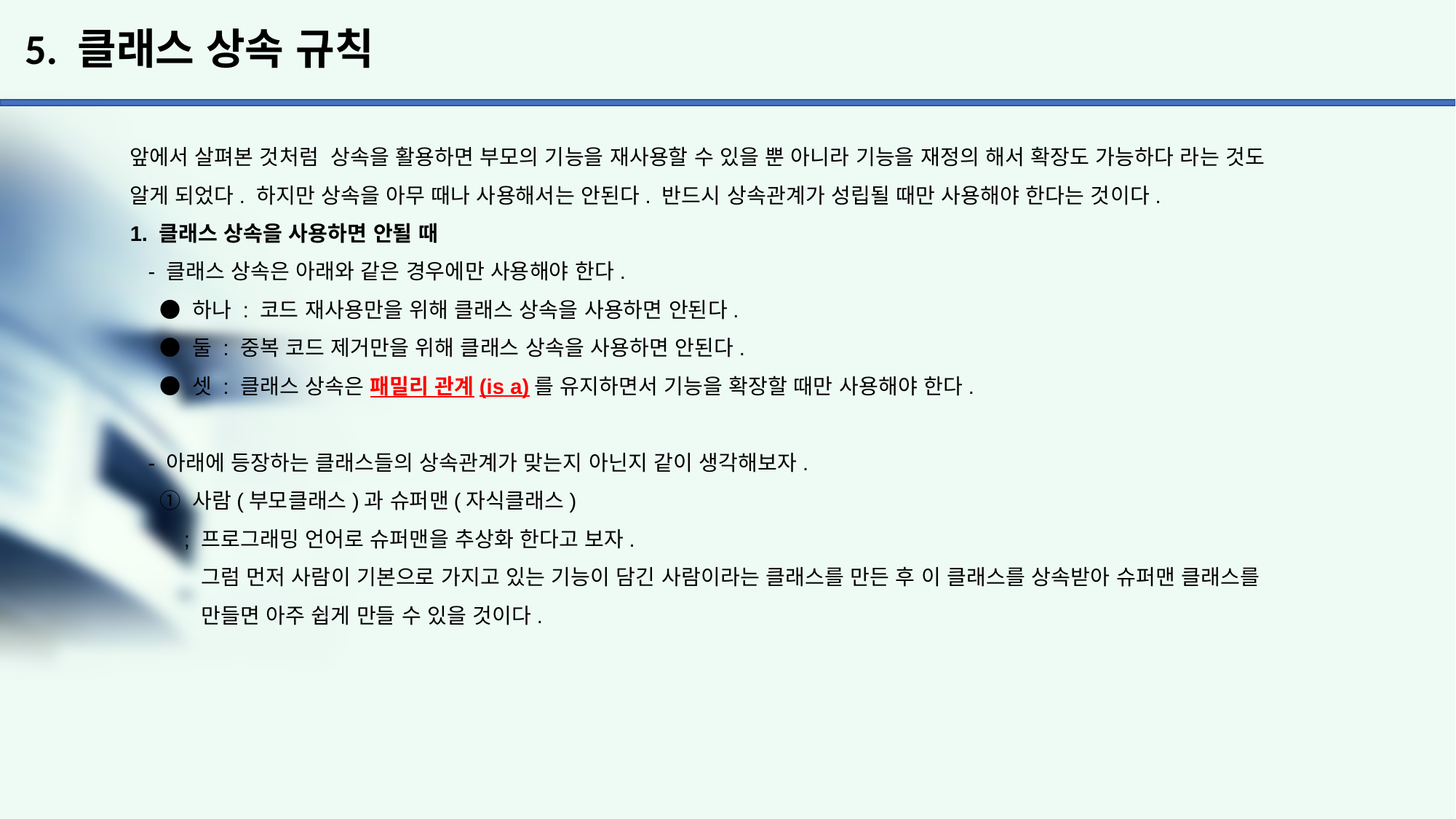

# 5. 클래스 상속 규칙
앞에서 살펴본 것처럼  상속을 활용하면 부모의 기능을 재사용할 수 있을 뿐 아니라 기능을 재정의 해서 확장도 가능하다 라는 것도
알게 되었다. 하지만 상속을 아무 때나 사용해서는 안된다. 반드시 상속관계가 성립될 때만 사용해야 한다는 것이다.
1. 클래스 상속을 사용하면 안될 때
   - 클래스 상속은 아래와 같은 경우에만 사용해야 한다.
     ● 하나 : 코드 재사용만을 위해 클래스 상속을 사용하면 안된다.
     ● 둘 : 중복 코드 제거만을 위해 클래스 상속을 사용하면 안된다.
     ● 셋 : 클래스 상속은 패밀리 관계(is a)를 유지하면서 기능을 확장할 때만 사용해야 한다.

   - 아래에 등장하는 클래스들의 상속관계가 맞는지 아닌지 같이 생각해보자.
     ① 사람(부모클래스)과 슈퍼맨(자식클래스)
         ; 프로그래밍 언어로 슈퍼맨을 추상화 한다고 보자.
           그럼 먼저 사람이 기본으로 가지고 있는 기능이 담긴 사람이라는 클래스를 만든 후 이 클래스를 상속받아 슈퍼맨 클래스를
           만들면 아주 쉽게 만들 수 있을 것이다.